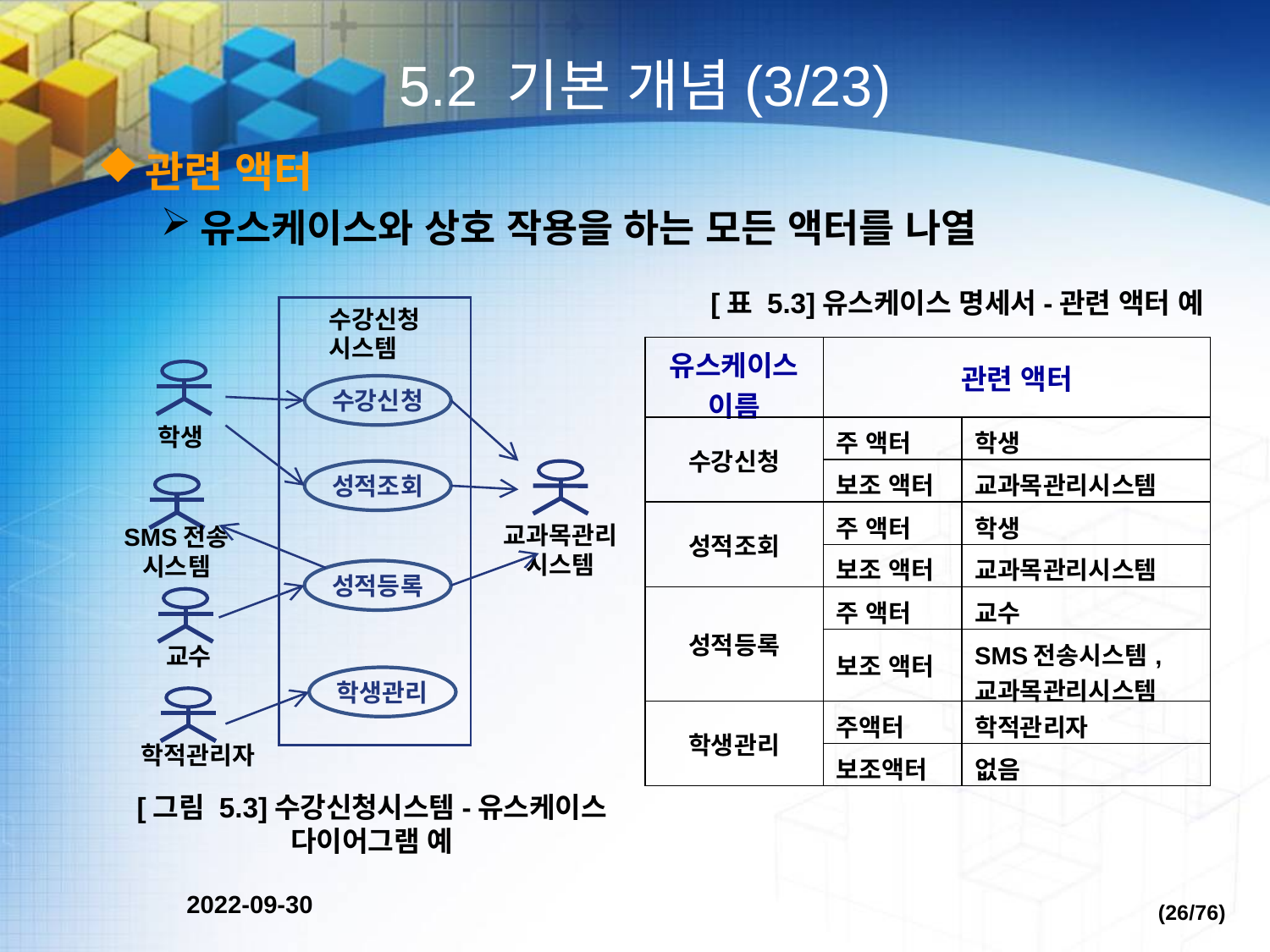

# 5.2 기본 개념(3/23)
관련 액터
유스케이스와 상호 작용을 하는 모든 액터를 나열
[표 5.3]유스케이스 명세서-관련 액터 예
수강신청
시스템

수강신청
학생
성적조회

교과목관리
시스템
SMS전송
시스템
성적등록

교수
학생관리

학적관리자
| 유스케이스 이름 | 관련 액터 |  |
| --- | --- | --- |
| 수강신청 | 주 액터 | 학생 |
|  | 보조 액터 | 교과목관리시스템 |
| 성적조회 | 주 액터 | 학생 |
|  | 보조 액터 | 교과목관리시스템 |
| 성적등록 | 주 액터 | 교수 |
|  | 보조 액터 | SMS전송시스템, 교과목관리시스템 |
| 학생관리 | 주액터 | 학적관리자 |
|  | 보조액터 | 없음 |
[그림 5.3]수강신청시스템-유스케이스
다이어그램 예
(26/76)
2022-09-30